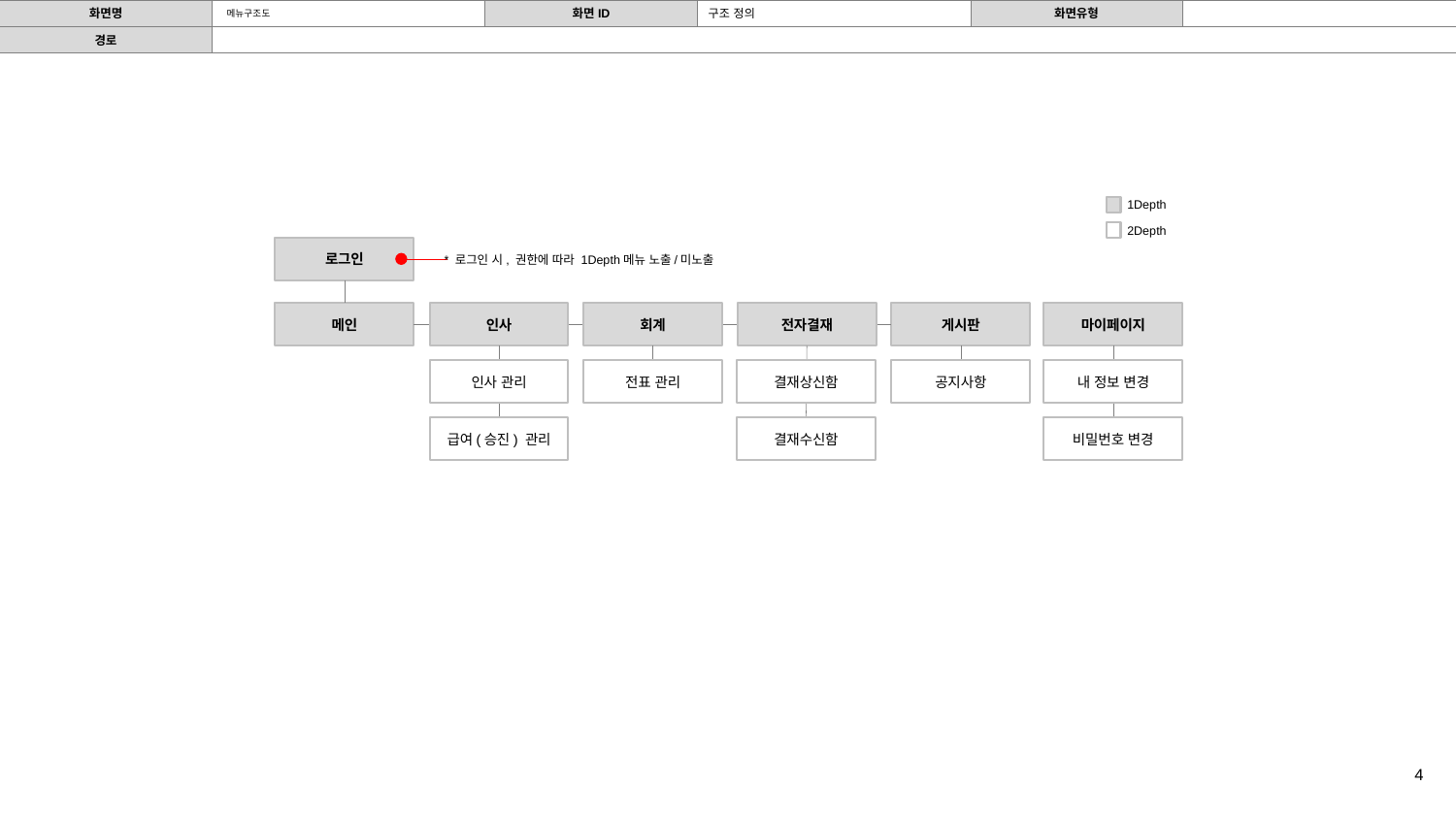

구조 정의
# 메뉴구조도
1Depth

2Depth

로그인
* 로그인 시, 권한에 따라 1Depth메뉴 노출/미노출
메인
인사
회계
전자결재
게시판
마이페이지
인사 관리
전표 관리
결재상신함
공지사항
내 정보 변경
급여(승진) 관리
결재수신함
비밀번호 변경